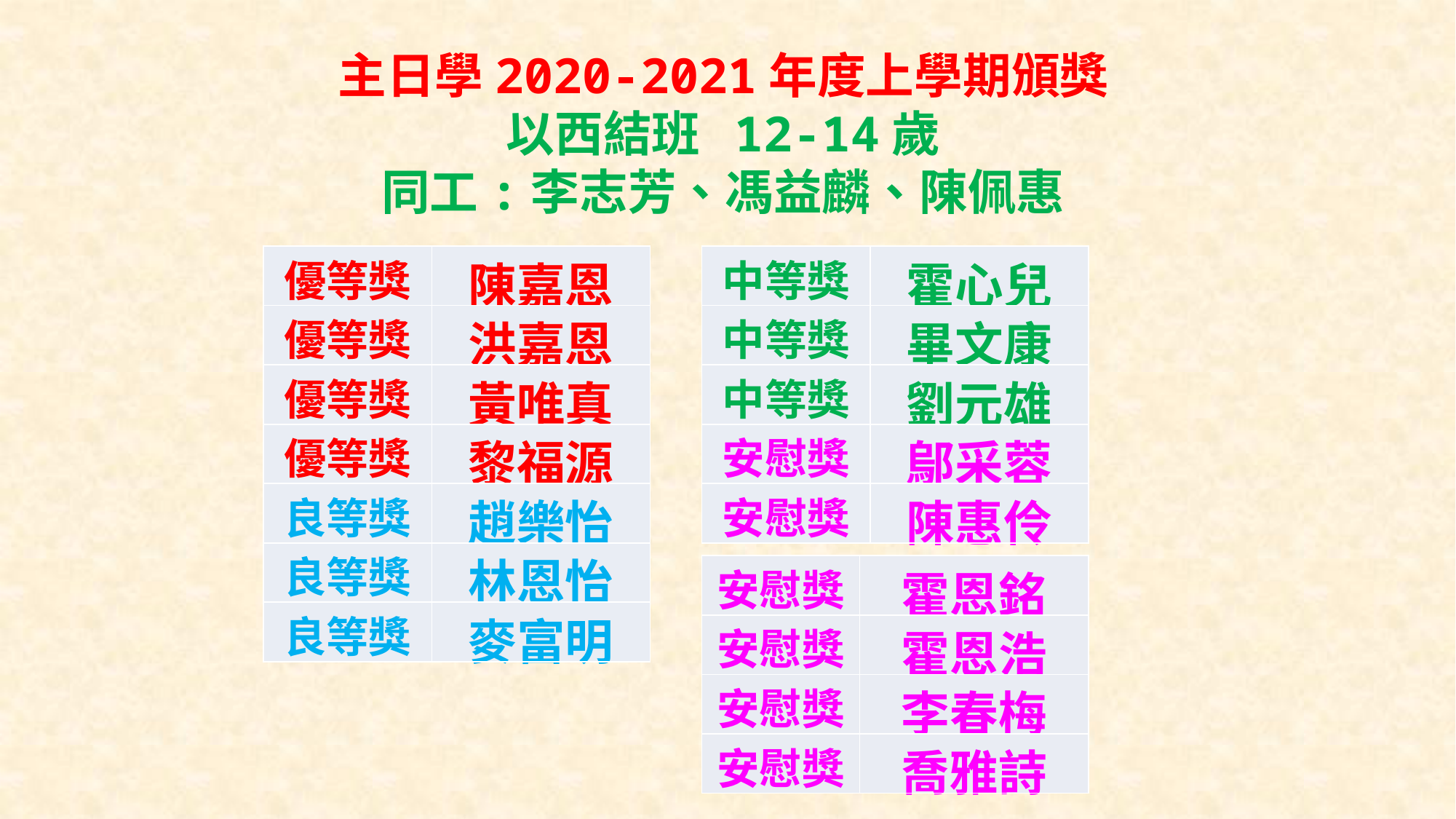

主日學2020-2021年度上學期頒獎
以西結班  12-14歲
同工:李志芳、馮益麟、陳佩惠

| 中等獎 | 霍心兒 |
| --- | --- |
| 中等獎 | 畢文康 |
| 中等獎 | 劉元雄 |
| 安慰獎 | 鄔采蓉 |
| 安慰獎 | 陳惠伶 |
| 優等獎 | 陳嘉恩 |
| --- | --- |
| 優等獎 | 洪嘉恩 |
| 優等獎 | 黃唯真 |
| 優等獎 | 黎福源 |
| 良等獎 | 趙樂怡 |
| 良等獎 | 林恩怡 |
| 良等獎 | 麥富明 |
| 安慰獎 | 霍恩銘 |
| --- | --- |
| 安慰獎 | 霍恩浩 |
| 安慰獎 | 李春梅 |
| 安慰獎 | 喬雅詩 |